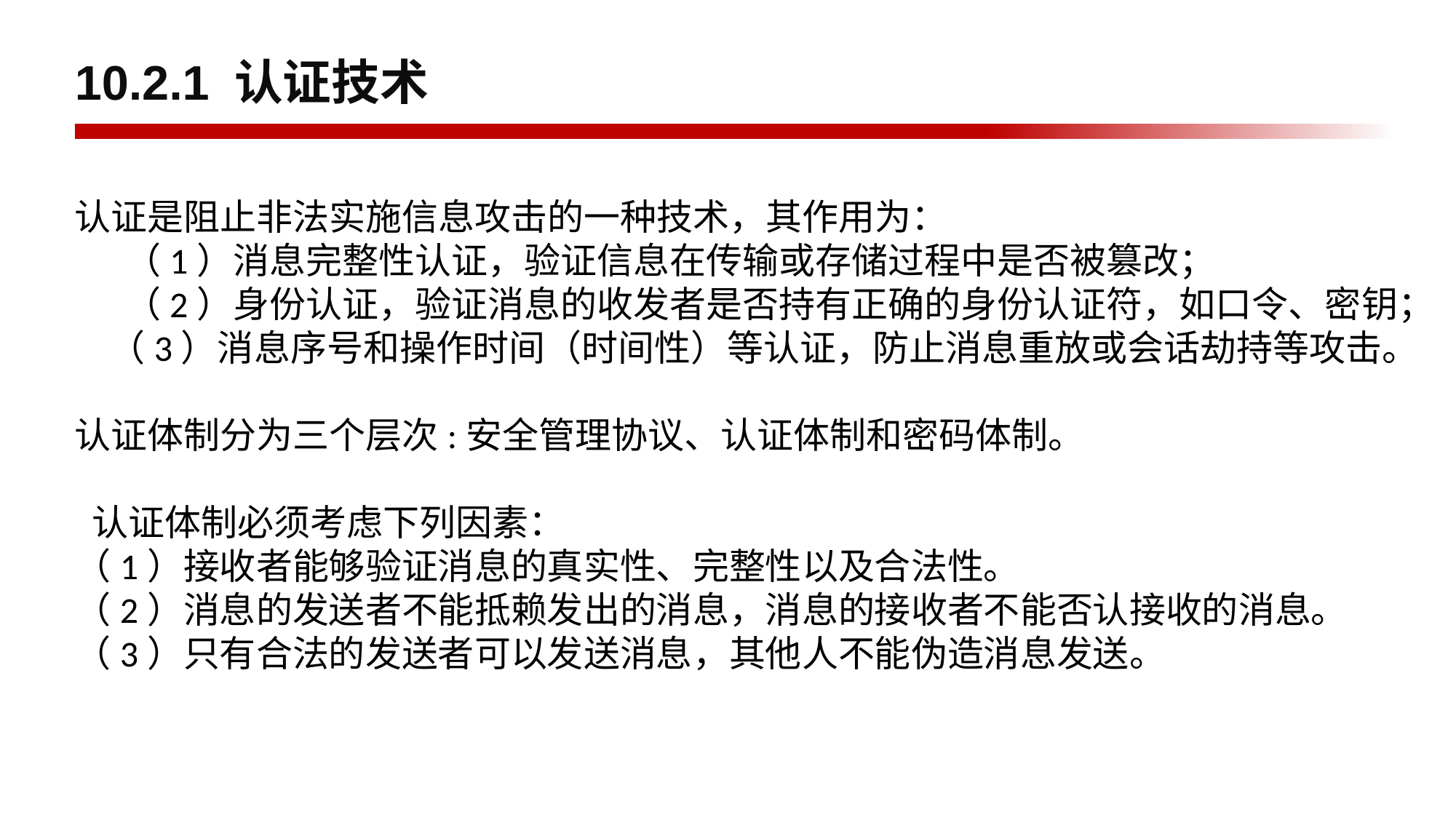

# 10.2.1 认证技术

认证是阻止非法实施信息攻击的一种技术，其作用为：
     （1）消息完整性认证，验证信息在传输或存储过程中是否被篡改；
     （2）身份认证，验证消息的收发者是否持有正确的身份认证符，如口令、密钥；（3）消息序号和操作时间（时间性）等认证，防止消息重放或会话劫持等攻击。

认证体制分为三个层次:安全管理协议、认证体制和密码体制。

 认证体制必须考虑下列因素：
（1）接收者能够验证消息的真实性、完整性以及合法性。
（2）消息的发送者不能抵赖发出的消息，消息的接收者不能否认接收的消息。
（3）只有合法的发送者可以发送消息，其他人不能伪造消息发送。